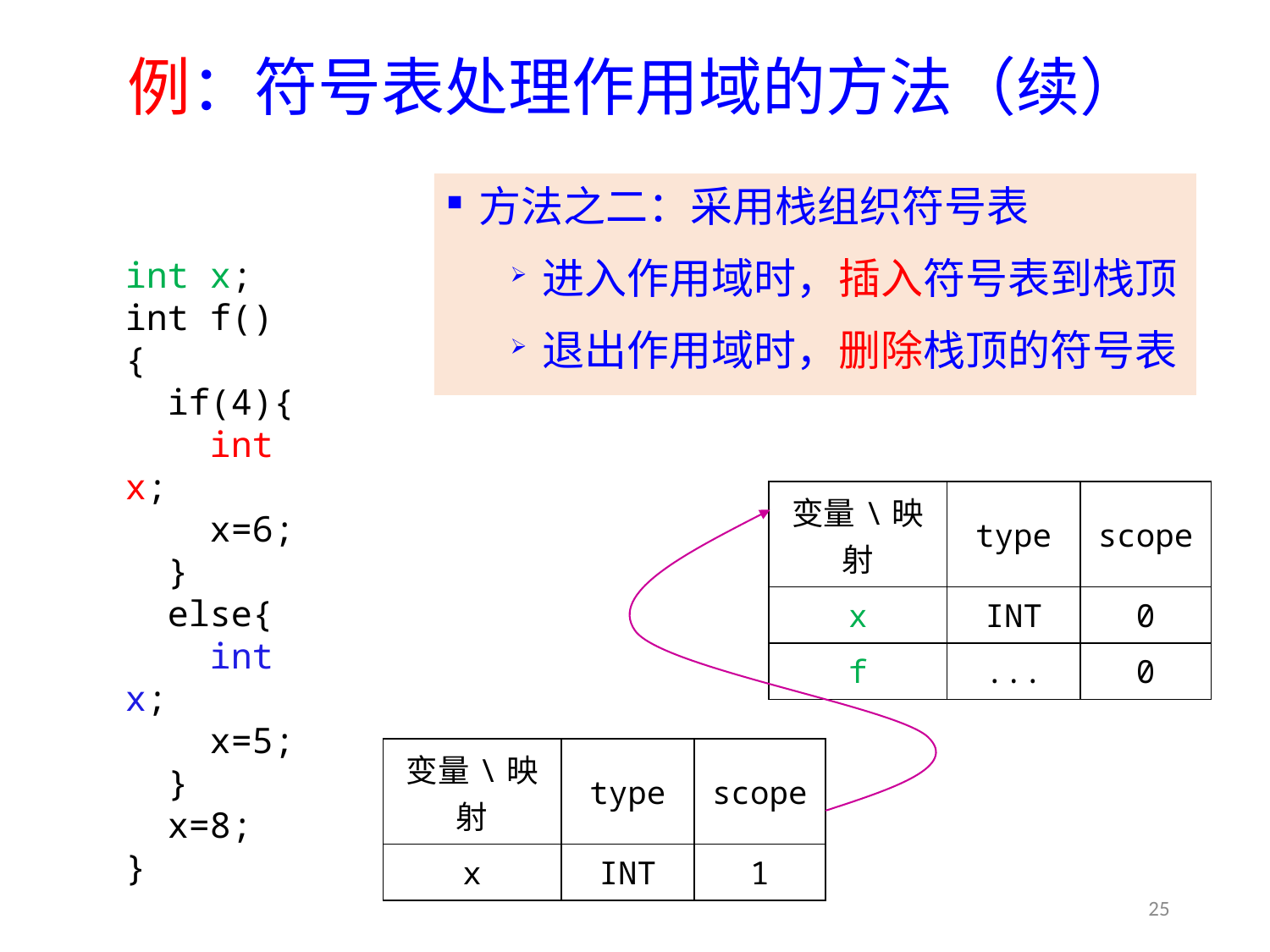

# 例：符号表处理作用域的方法（续）
方法之二：采用栈组织符号表
进入作用域时，插入符号表到栈顶
退出作用域时，删除栈顶的符号表

int x;
int f()
{
  if(4){
    int x;
    x=6;
  }
  else{
    int x;
    x=5;
  }
  x=8;
}
| 变量\映射 | type | scope |
| --- | --- | --- |
| x | INT | 0 |
| f | ... | 0 |

| 变量\映射 | type | scope |
| --- | --- | --- |
| x | INT | 1 |
25